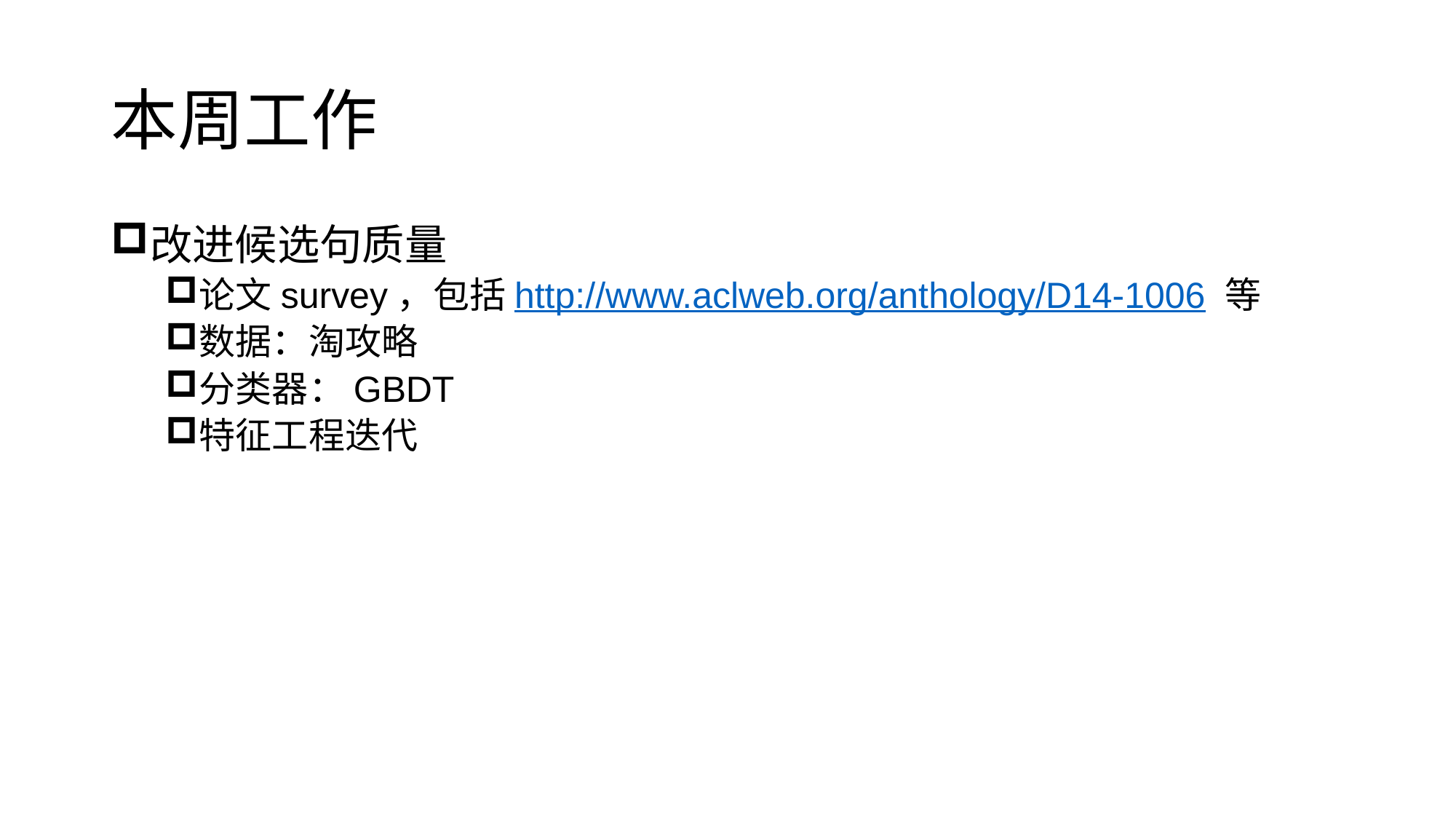

# 本周工作
改进候选句质量
论文survey，包括http://www.aclweb.org/anthology/D14-1006 等
数据：淘攻略
分类器：GBDT
特征工程迭代